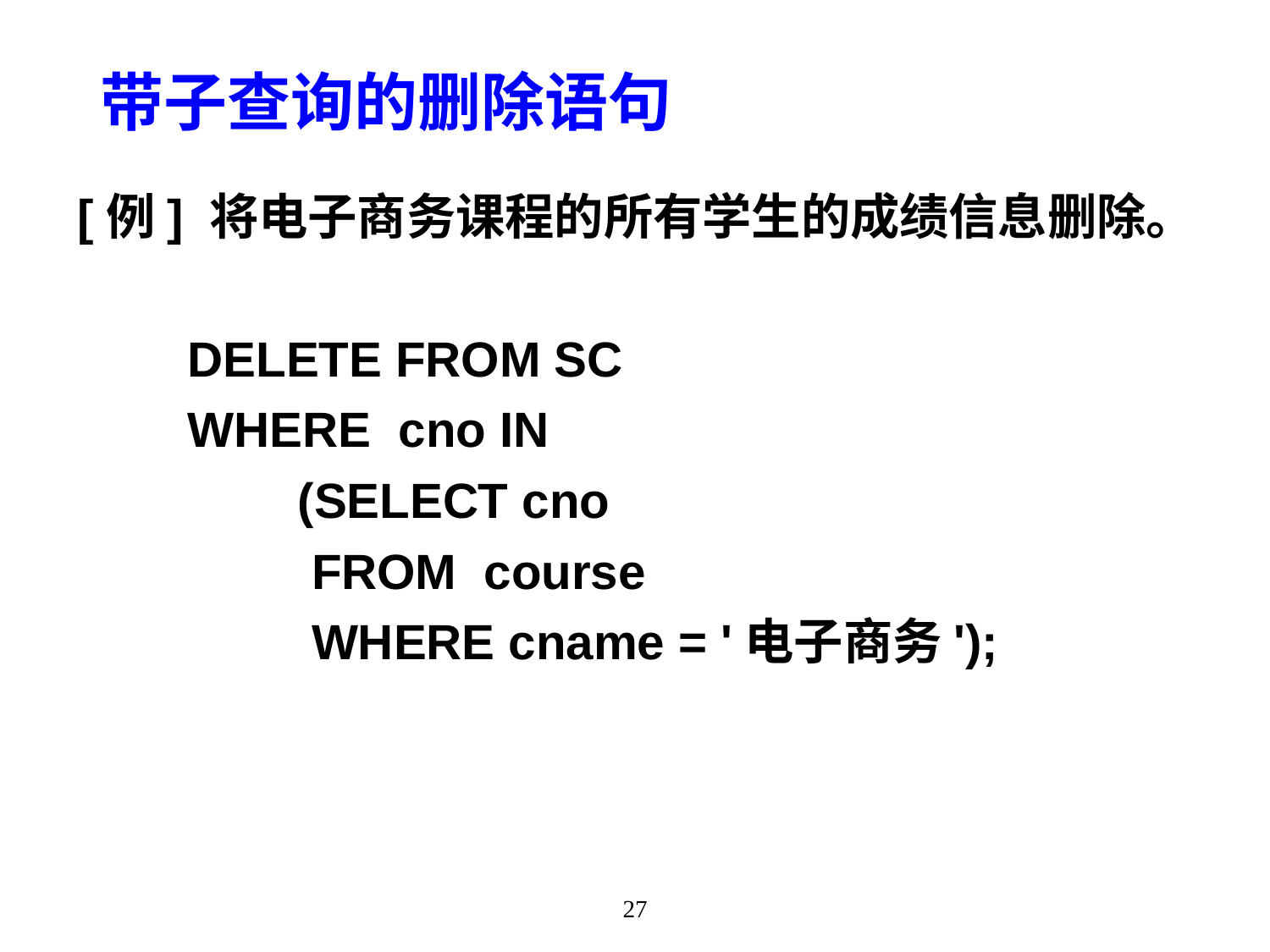

# 带子查询的删除语句
[例] 将电子商务课程的所有学生的成绩信息删除。

        DELETE FROM SC
        WHERE  cno IN
                (SELECT cno
                 FROM  course
                 WHERE cname = '电子商务');

27